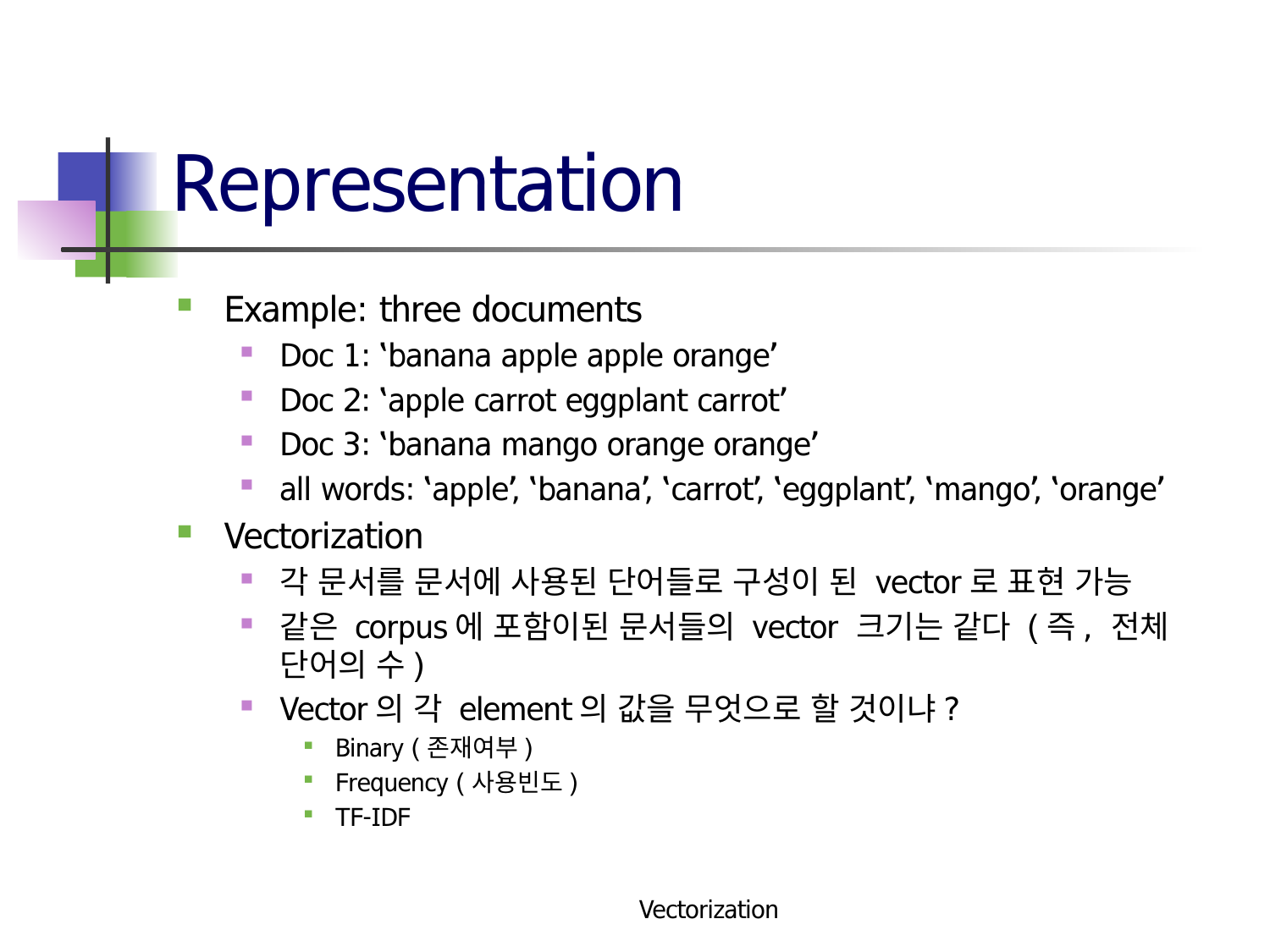

# Representation
Example: three documents
Doc 1: ‘banana apple apple orange’
Doc 2: ‘apple carrot eggplant carrot’
Doc 3: ‘banana mango orange orange’
all words: ‘apple’, ‘banana’, ‘carrot’, ‘eggplant’, ‘mango’, ‘orange’
Vectorization
각 문서를 문서에 사용된 단어들로 구성이 된 vector로 표현 가능
같은 corpus에 포함이된 문서들의 vector 크기는 같다 (즉, 전체 단어의 수)
Vector의 각 element의 값을 무엇으로 할 것이냐?
Binary (존재여부)
Frequency (사용빈도)
TF-IDF
Vectorization